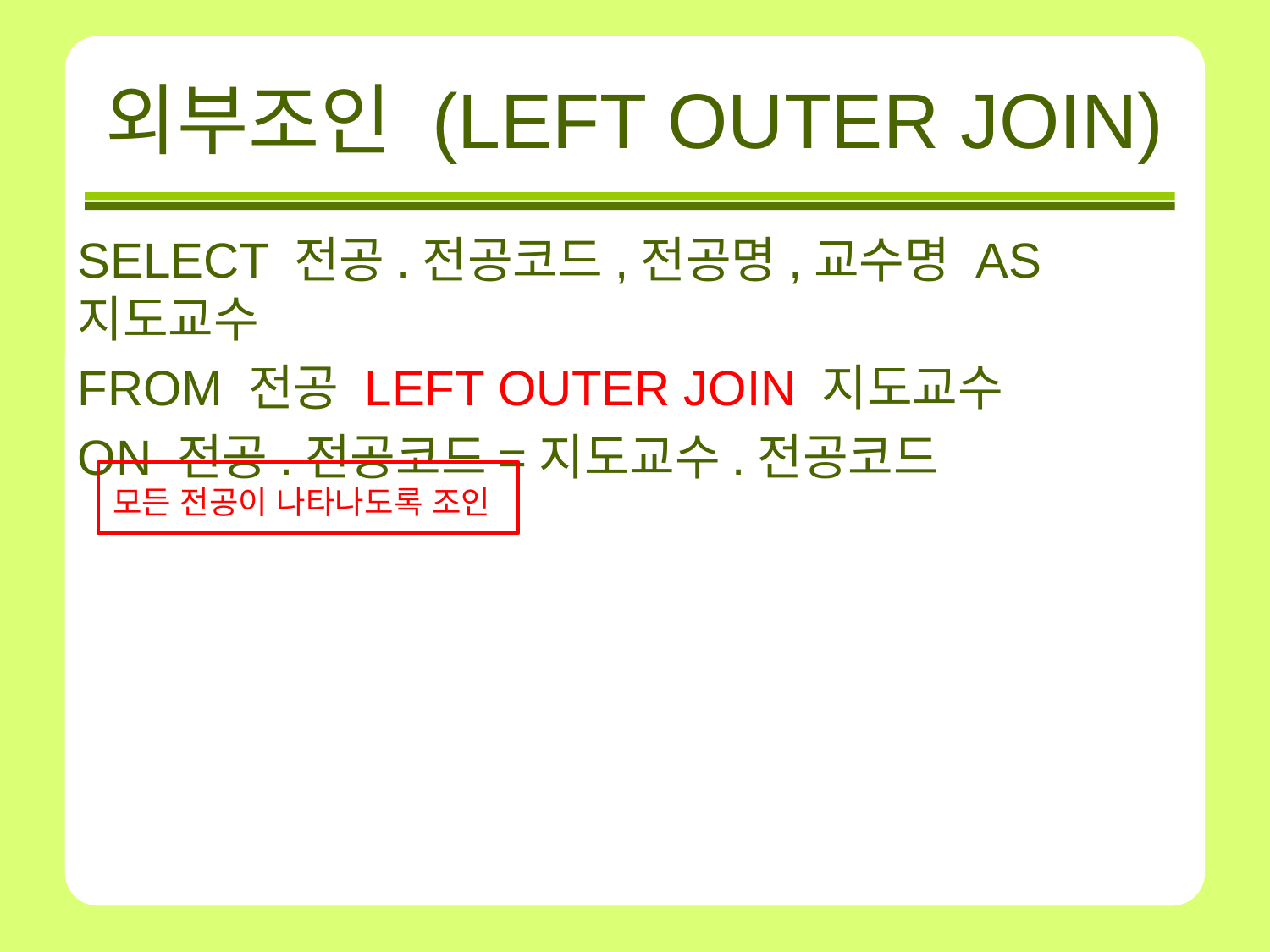

# 외부조인 (LEFT OUTER JOIN)
SELECT 전공.전공코드,전공명,교수명 AS 지도교수
FROM 전공 LEFT OUTER JOIN 지도교수
ON 전공.전공코드=지도교수.전공코드

모든 전공이 나타나도록 조인